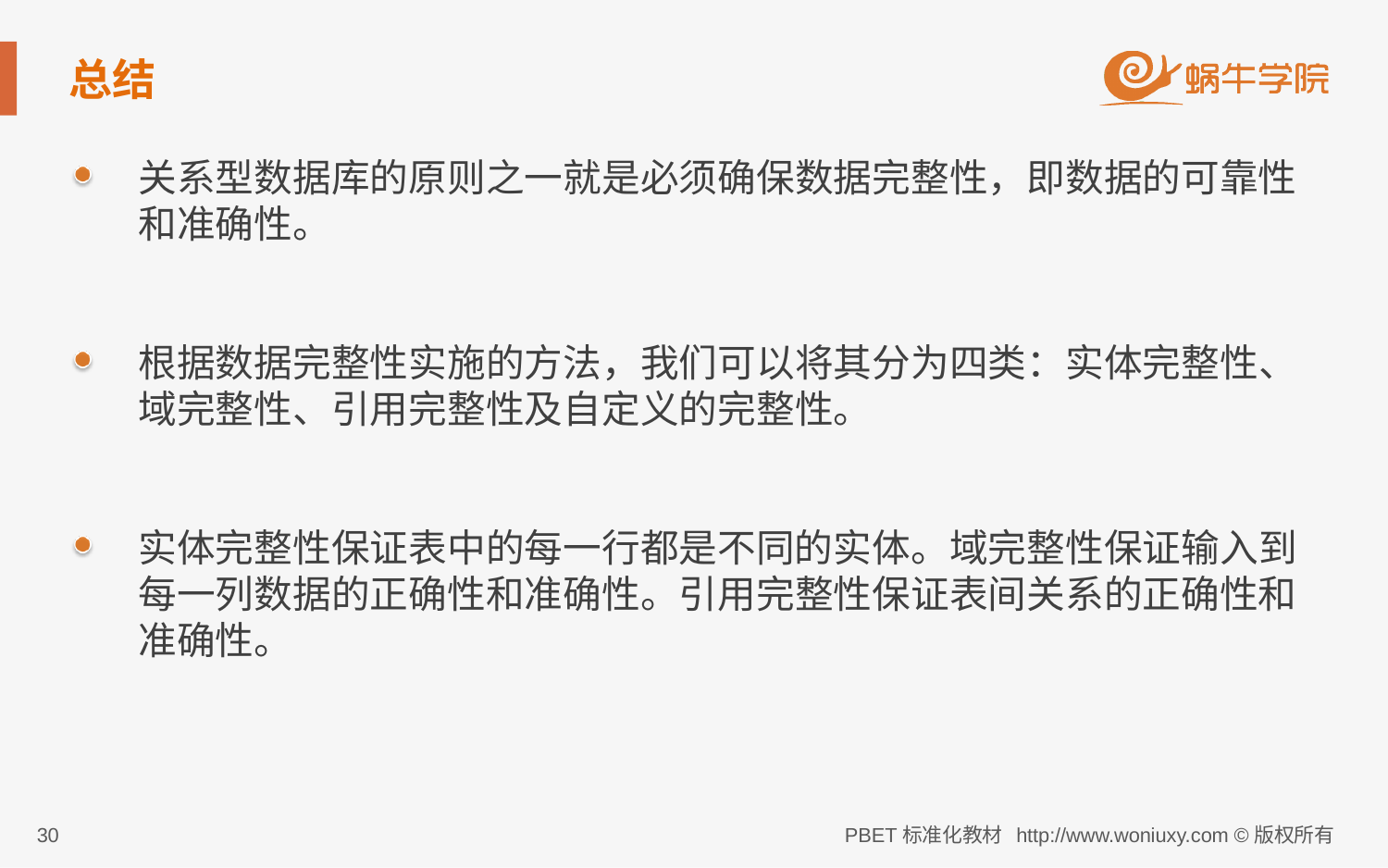

# 总结
关系型数据库的原则之一就是必须确保数据完整性，即数据的可靠性和准确性。

根据数据完整性实施的方法，我们可以将其分为四类：实体完整性、域完整性、引用完整性及自定义的完整性。

实体完整性保证表中的每一行都是不同的实体。域完整性保证输入到每一列数据的正确性和准确性。引用完整性保证表间关系的正确性和准确性。